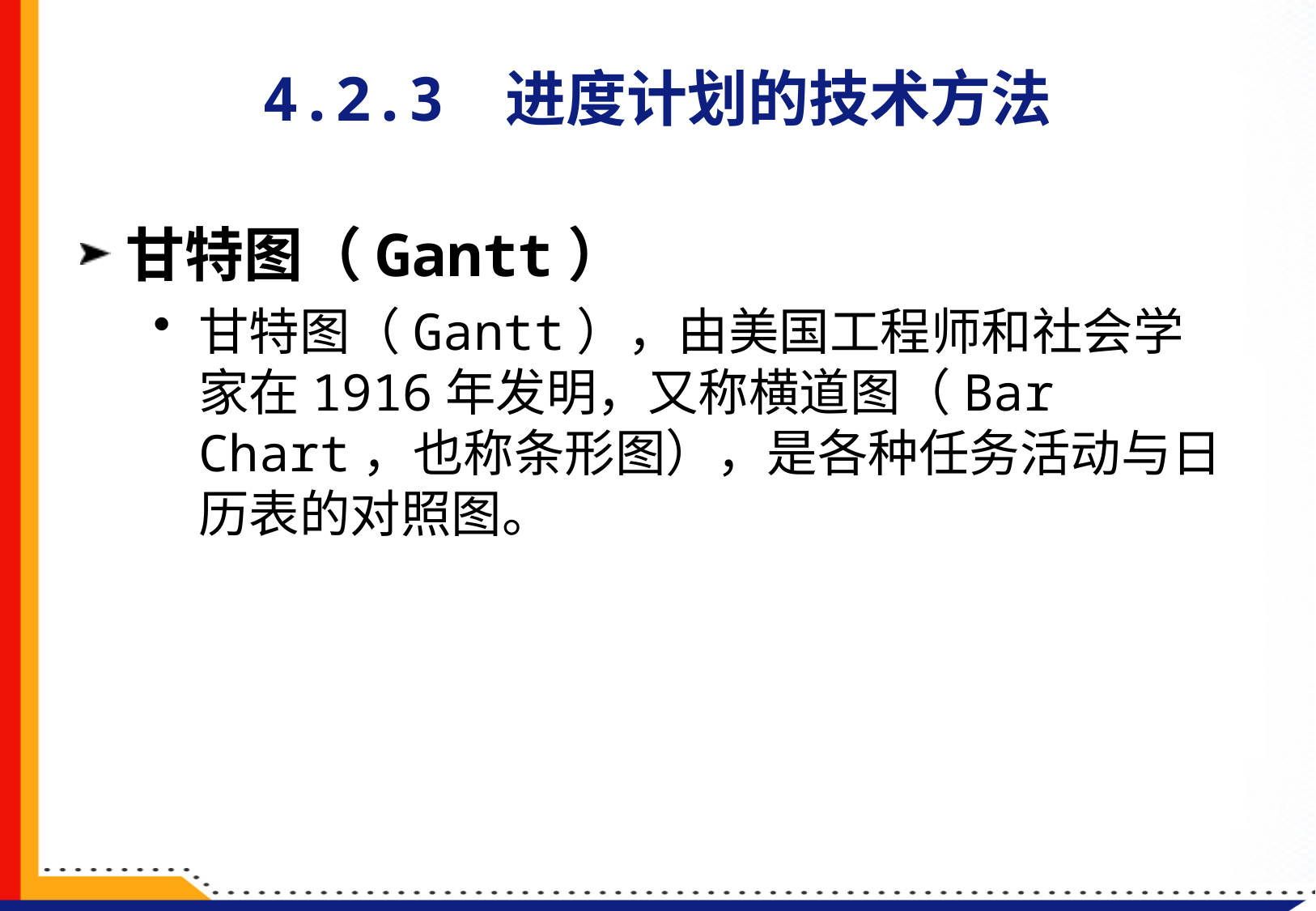

26
# 4.2.3	进度计划的技术方法
甘特图（Gantt）
甘特图（Gantt），由美国工程师和社会学家在1916年发明，又称横道图（Bar Chart，也称条形图），是各种任务活动与日历表的对照图。